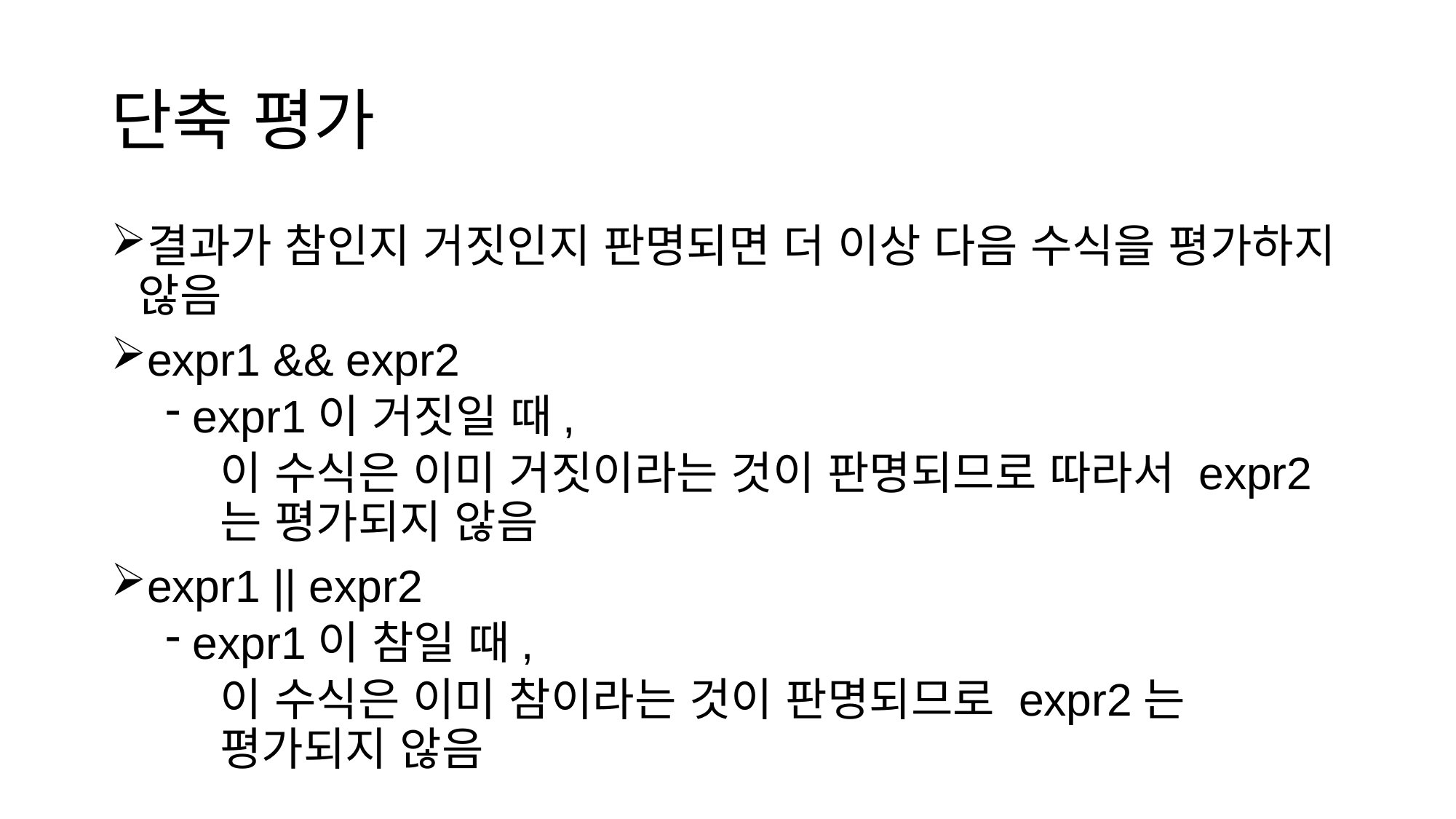

# 단축 평가
결과가 참인지 거짓인지 판명되면 더 이상 다음 수식을 평가하지 않음
expr1 && expr2
expr1이 거짓일 때,
이 수식은 이미 거짓이라는 것이 판명되므로 따라서 expr2는 평가되지 않음
expr1 || expr2
expr1이 참일 때,
이 수식은 이미 참이라는 것이 판명되므로 expr2는 평가되지 않음